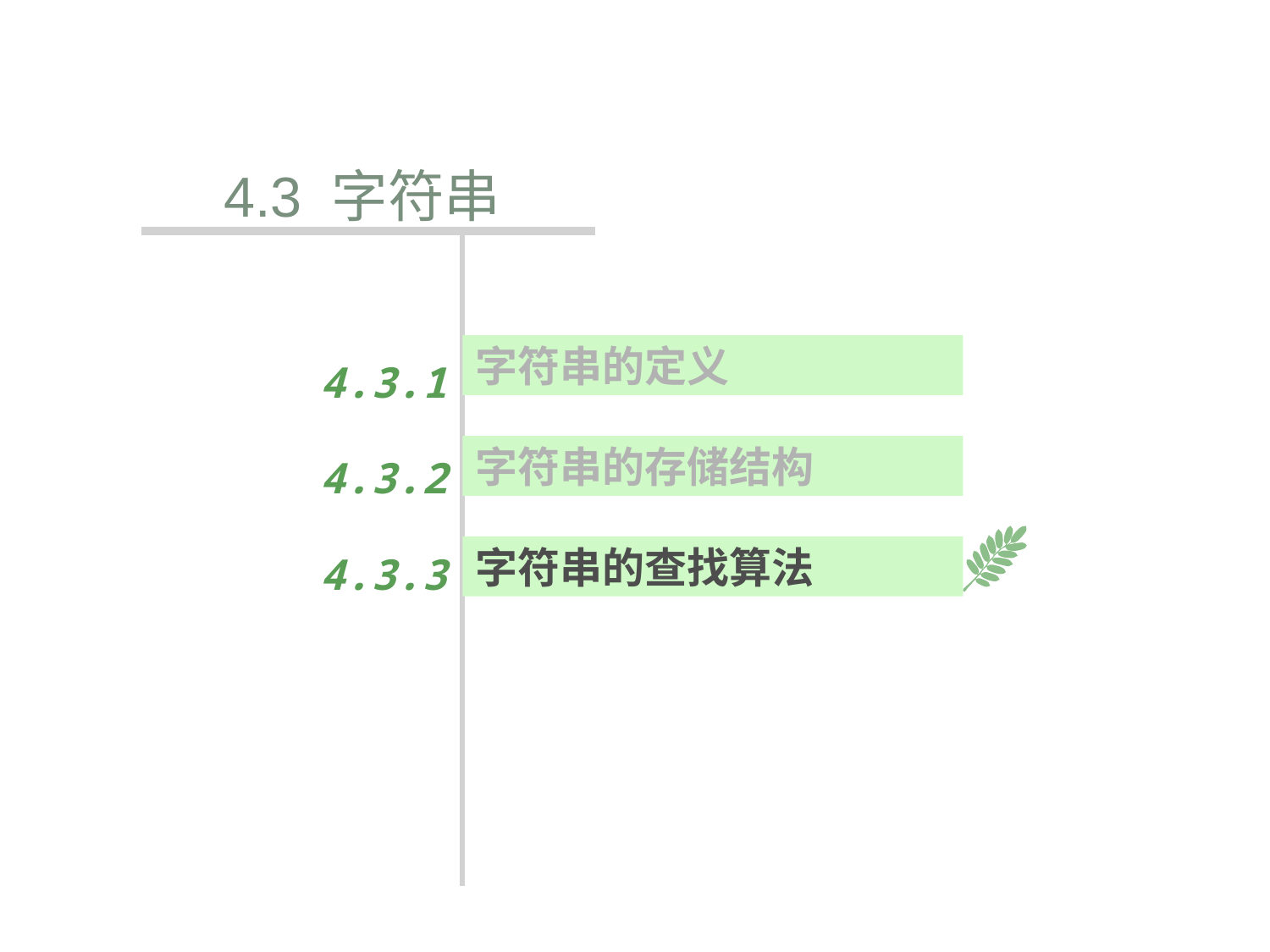

#
4.3 字符串
字符串的定义
4.3.1
4.3.2
字符串的存储结构

4.3.3
字符串的查找算法